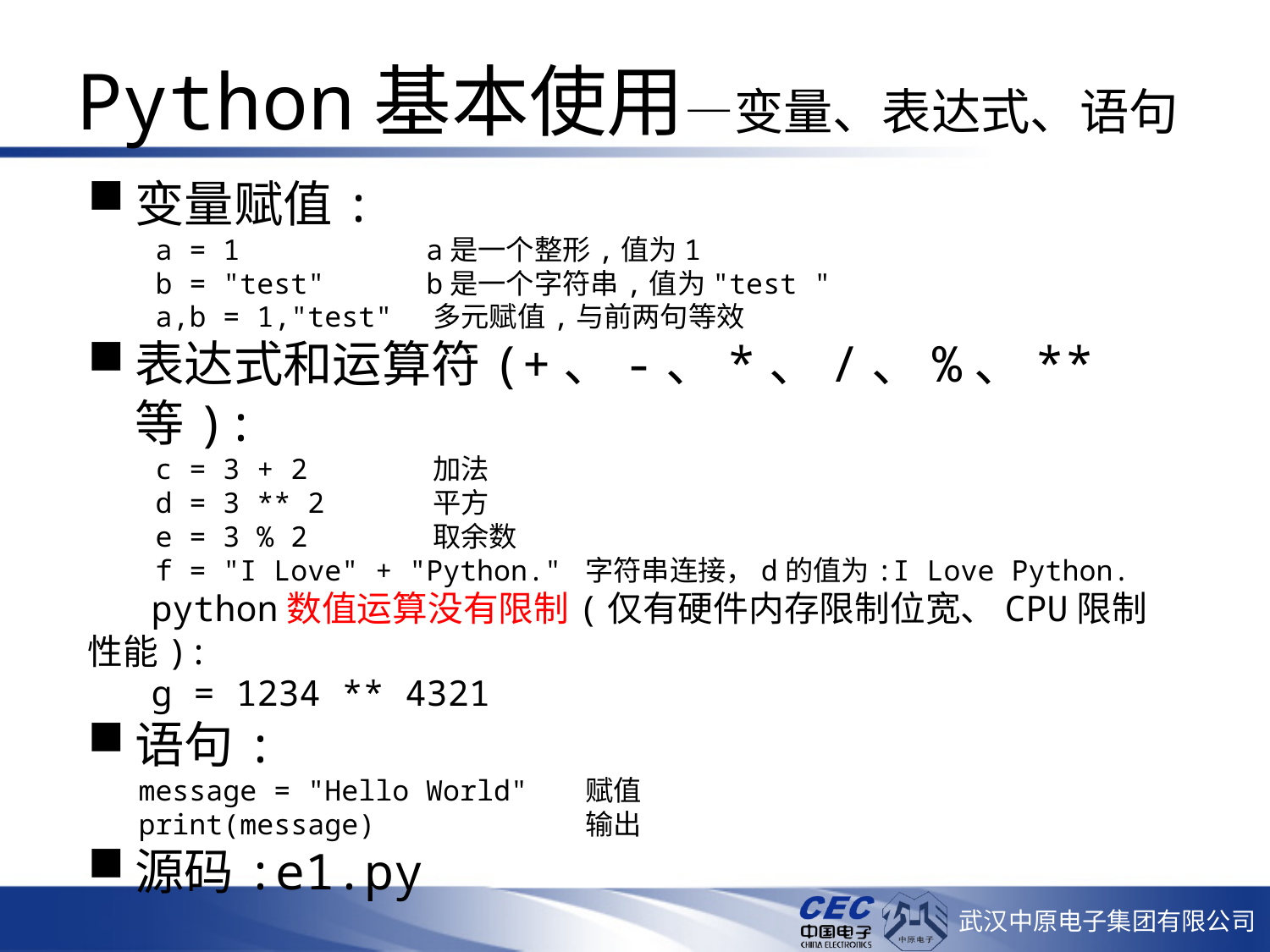

# Python基本使用—变量、表达式、语句
变量赋值:
    a = 1           a是一个整形,值为1
    b = "test"      b是一个字符串,值为"test "
    a,b = 1,"test"  多元赋值,与前两句等效
表达式和运算符(+、-、*、/、%、**等):
    c = 3 + 2       加法
    d = 3 ** 2      平方
    e = 3 % 2       取余数
    f = "I Love" + "Python." 字符串连接，d的值为:I Love Python.
   python数值运算没有限制(仅有硬件内存限制位宽、CPU限制性能):
   g = 1234 ** 4321
语句:
   message = "Hello World"   赋值
   print(message)            输出
源码:e1.py